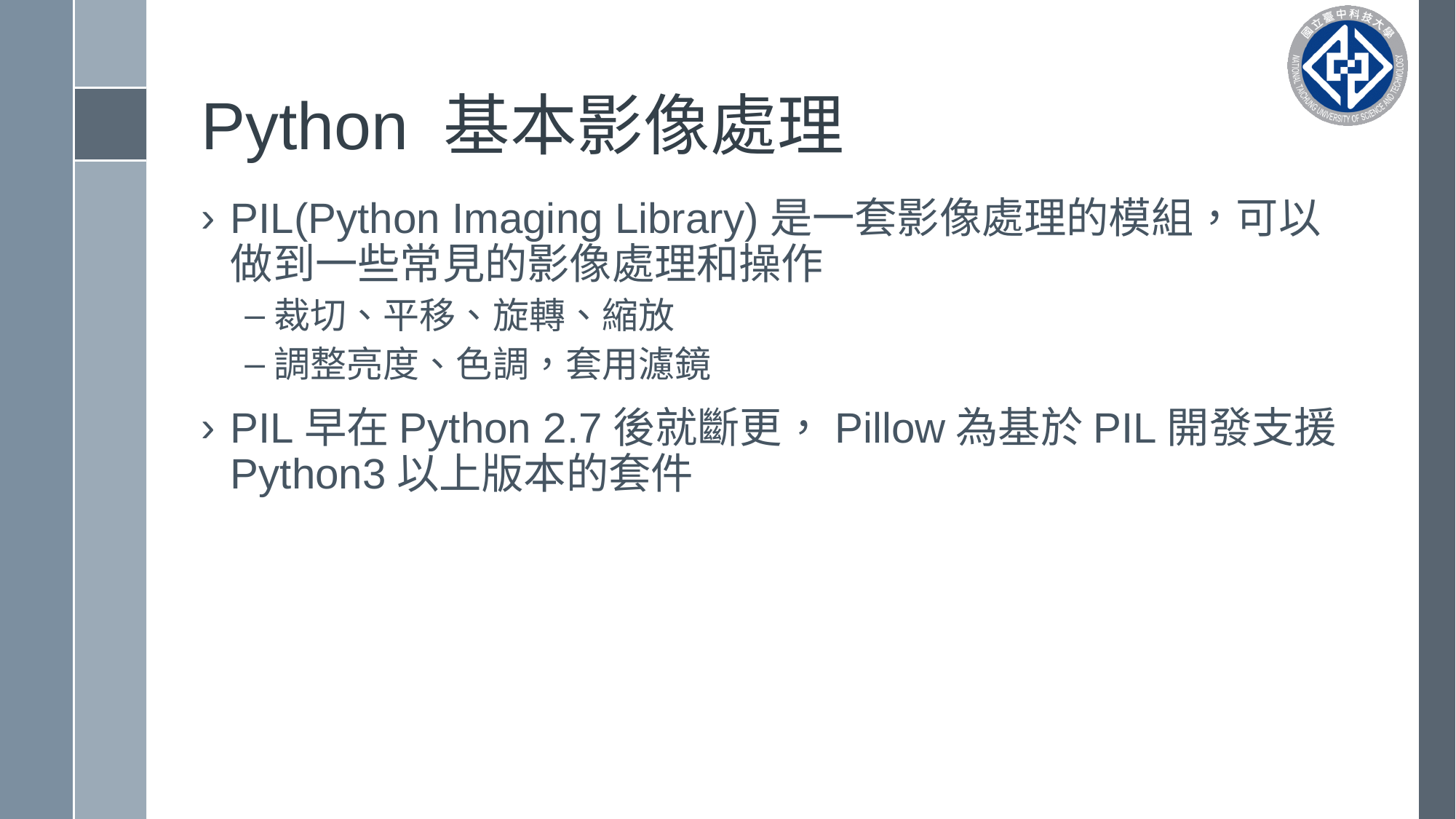

# Python 基本影像處理
PIL(Python Imaging Library)是一套影像處理的模組，可以做到一些常見的影像處理和操作
裁切、平移、旋轉、縮放
調整亮度、色調，套用濾鏡
PIL早在Python 2.7後就斷更，Pillow為基於PIL開發支援Python3以上版本的套件